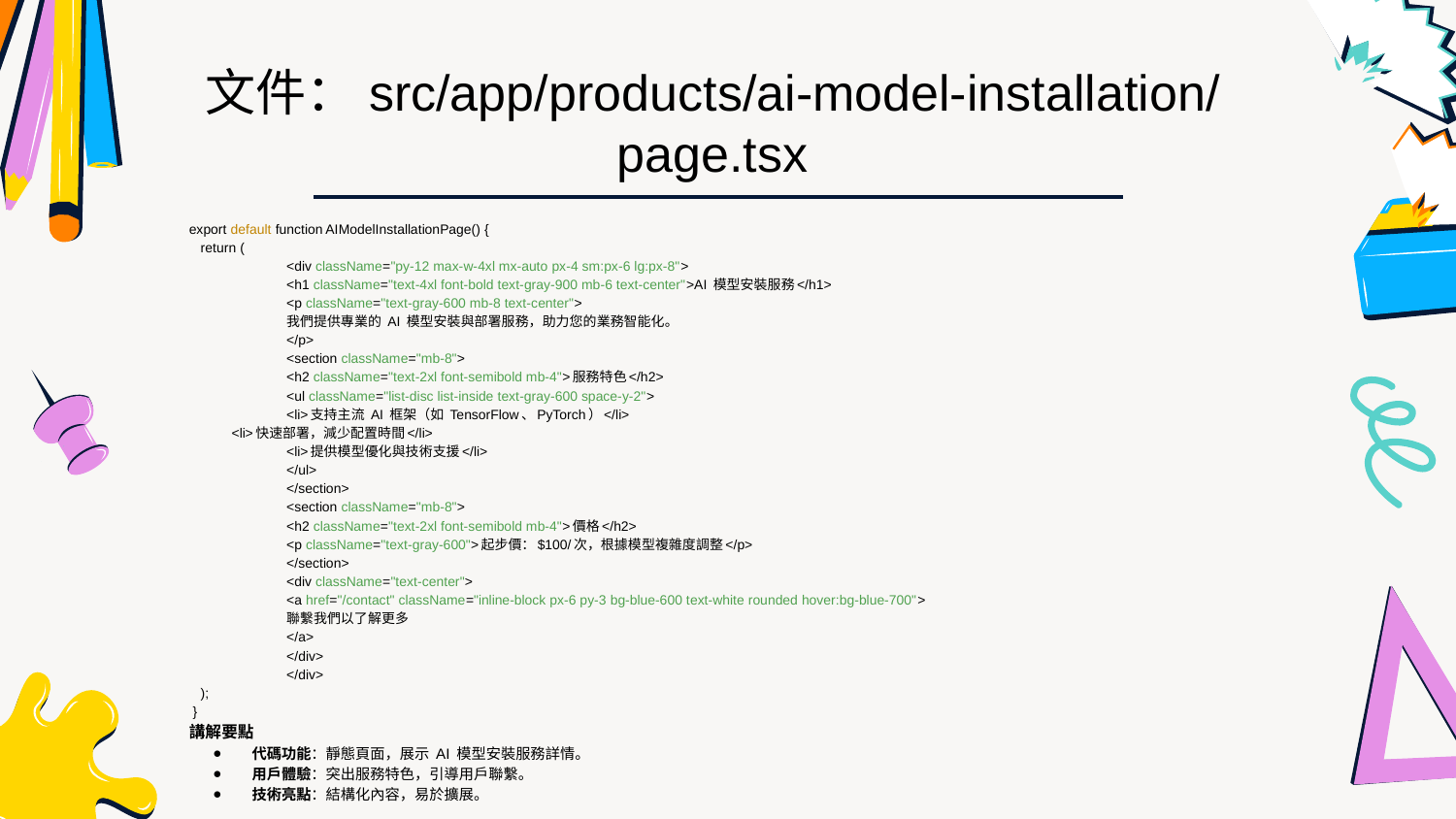

文件：src/app/products/ai-model-installation/page.tsx
export default function AIModelInstallationPage() {
   return (
 	<div className="py-12 max-w-4xl mx-auto px-4 sm:px-6 lg:px-8">
   	<h1 className="text-4xl font-bold text-gray-900 mb-6 text-center">AI 模型安裝服務</h1>
   	<p className="text-gray-600 mb-8 text-center">
     	我們提供專業的 AI 模型安裝與部署服務，助力您的業務智能化。
   	</p>
   	<section className="mb-8">
     	<h2 className="text-2xl font-semibold mb-4">服務特色</h2>
     	<ul className="list-disc list-inside text-gray-600 space-y-2">
       	<li>支持主流 AI 框架（如 TensorFlow、PyTorch）</li>
           <li>快速部署，減少配置時間</li>
       	<li>提供模型優化與技術支援</li>
     	</ul>
   	</section>
   	<section className="mb-8">
     	<h2 className="text-2xl font-semibold mb-4">價格</h2>
     	<p className="text-gray-600">起步價：$100/次，根據模型複雜度調整</p>
   	</section>
   	<div className="text-center">
     	<a href="/contact" className="inline-block px-6 py-3 bg-blue-600 text-white rounded hover:bg-blue-700">
       	聯繫我們以了解更多
     	</a>
   	</div>
 	</div>
   );
 }
講解要點
代碼功能：靜態頁面，展示 AI 模型安裝服務詳情。
用戶體驗：突出服務特色，引導用戶聯繫。
技術亮點：結構化內容，易於擴展。